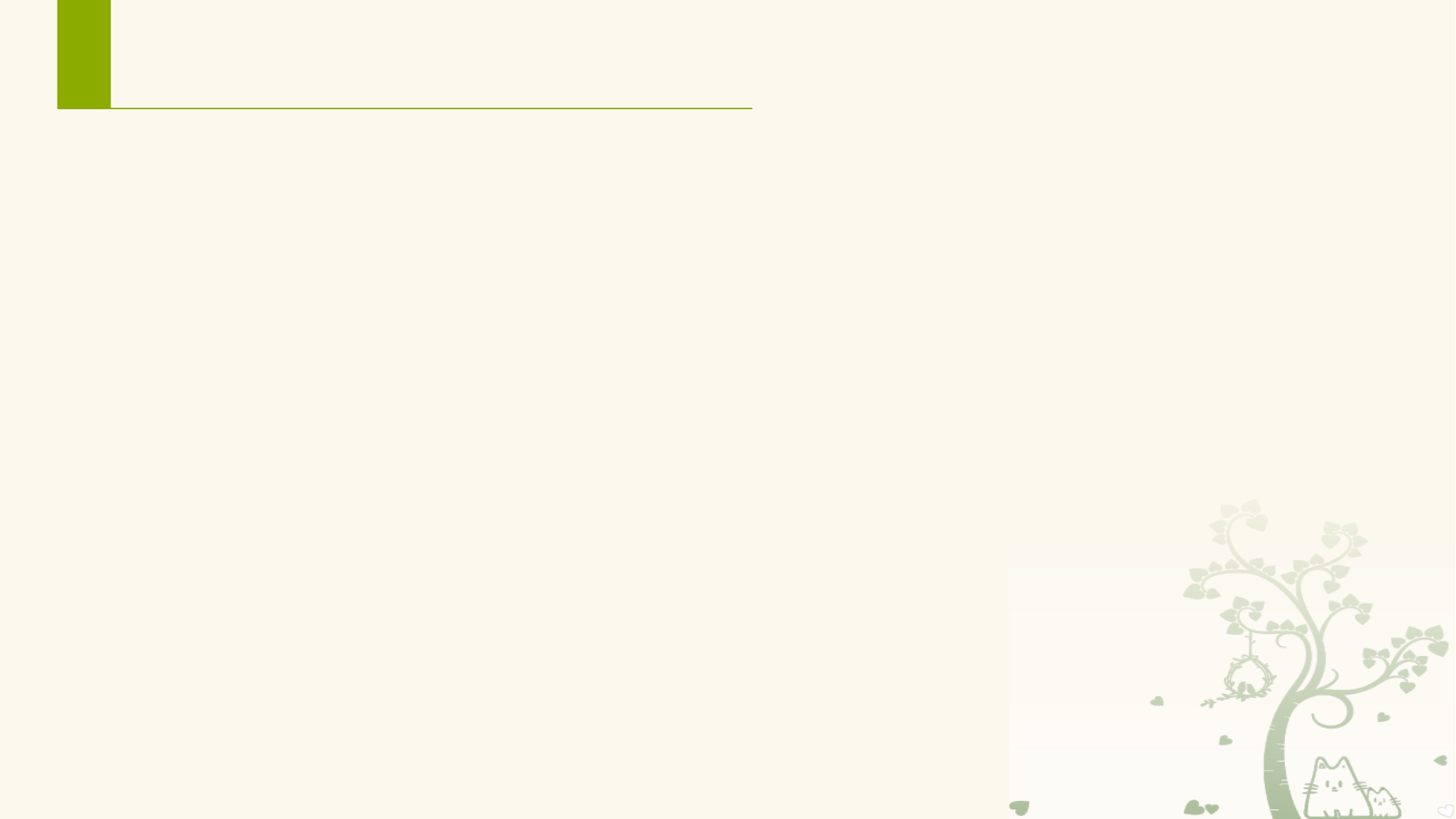

# 5 Service中常用回调方法
abstract IBinder onBind(Intent intent)：该方法是一个抽象方法，所有Service子类必须实现该方法。客户端第一次调用bindService(Intent intent)方法启动该Service时回调onBind()方法。该方法将返回一个IBinder对象，应用程序可通过该对象与Service组件通信；
void onCreate()：当Service第一次被创建时，将立即回调该方法；
void onDestroy()：当Service被终止之前，将回调该方法；
void onStartCommand(Intent intent,int flags,int startId)：每次客户端调用startService(Intent intent)方法启动该Service时都会回调onStartCommand()方法；
boolean  onUnbind(Intent intent)：当该Service上绑定的所有客户端都断开连接时将会回调该方法。